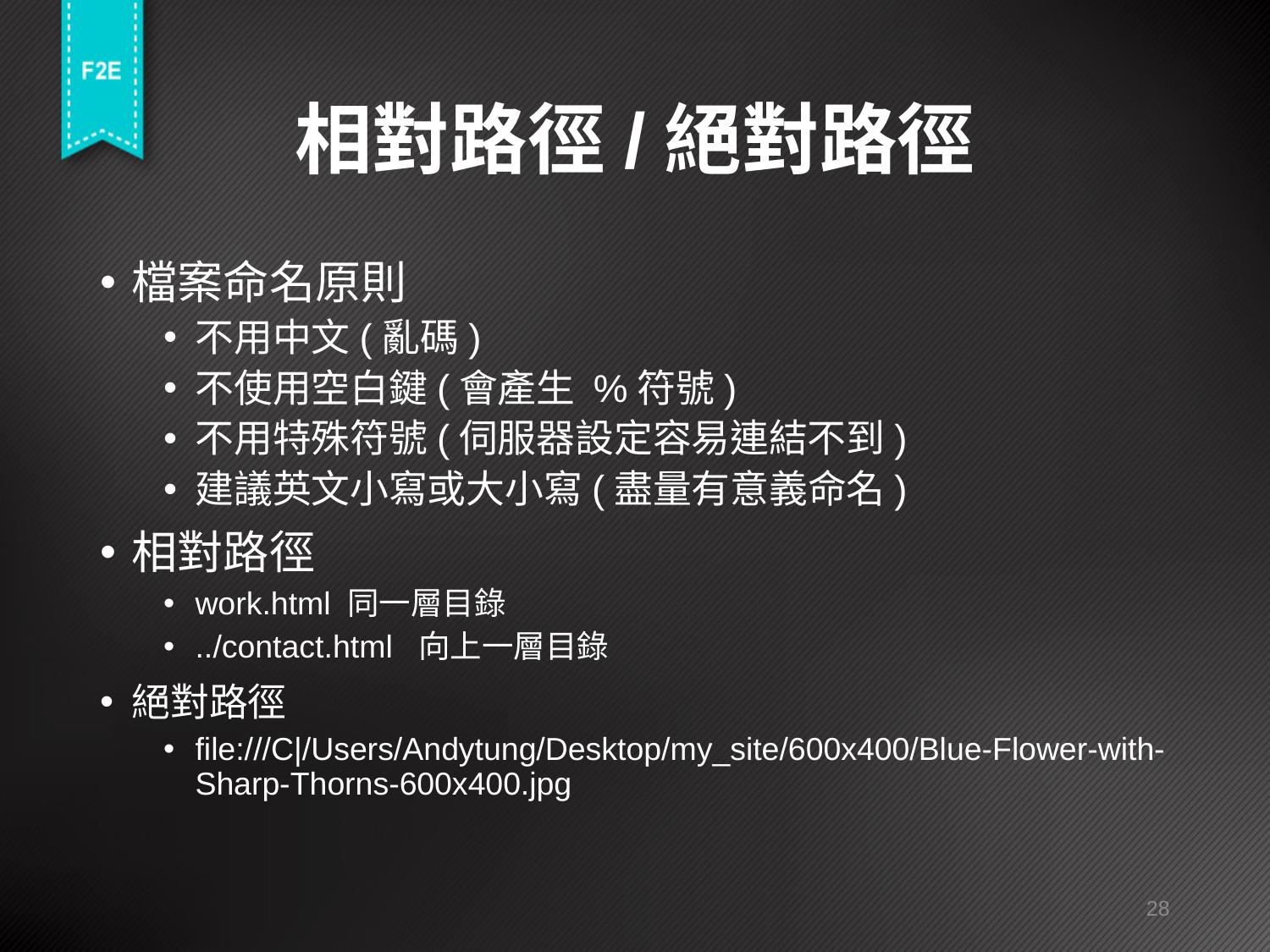

# 相對路徑/絕對路徑
檔案命名原則
不用中文(亂碼)
不使用空白鍵(會產生 %符號)
不用特殊符號(伺服器設定容易連結不到)
建議英文小寫或大小寫(盡量有意義命名)
相對路徑
work.html 同一層目錄
../contact.html  向上一層目錄
絕對路徑
file:///C|/Users/Andytung/Desktop/my_site/600x400/Blue-Flower-with-Sharp-Thorns-600x400.jpg

28